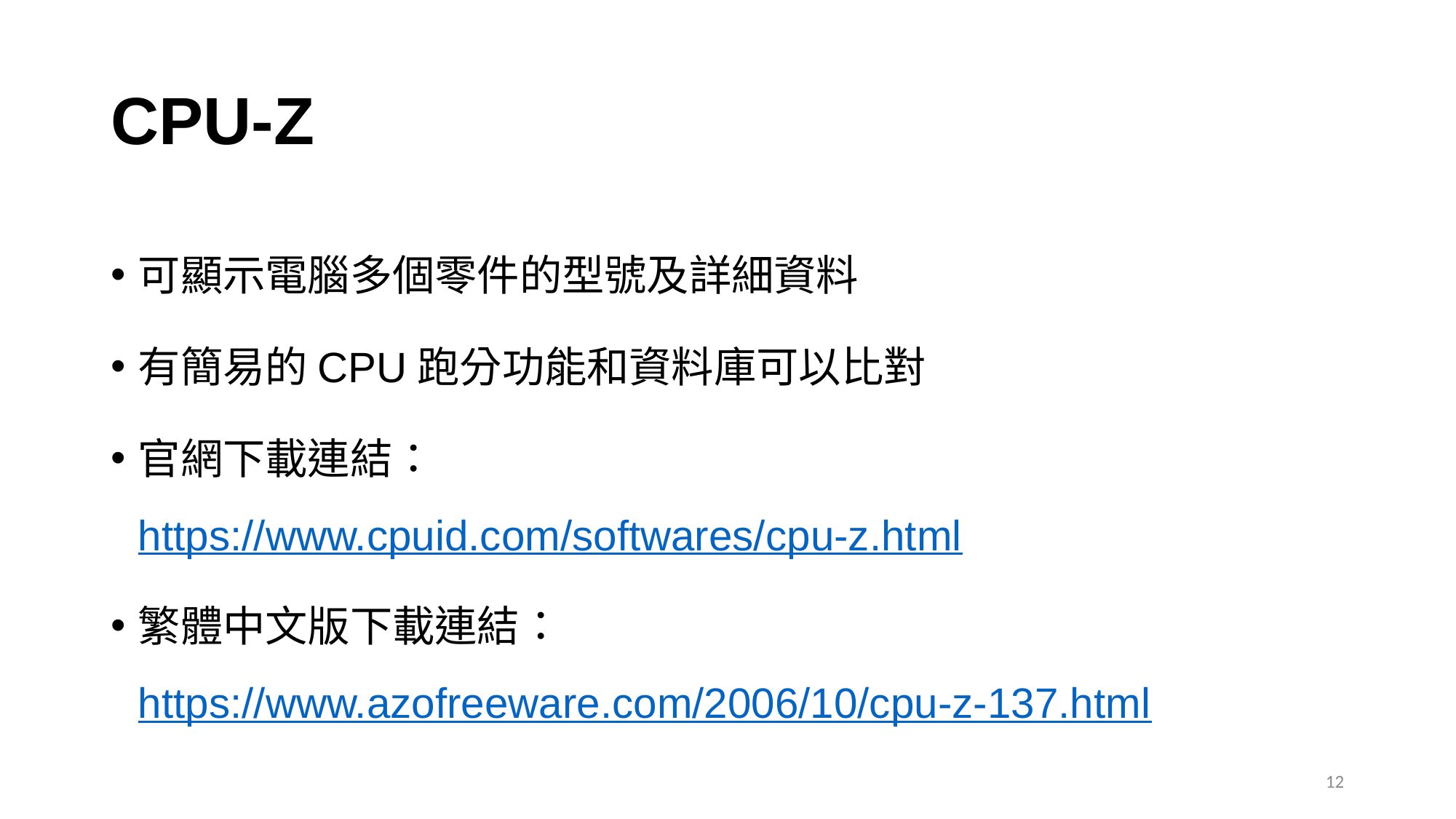

# CPU-Z
可顯示電腦多個零件的型號及詳細資料
有簡易的CPU跑分功能和資料庫可以比對
官網下載連結：
https://www.cpuid.com/softwares/cpu-z.html
繁體中文版下載連結：https://www.azofreeware.com/2006/10/cpu-z-137.html

12